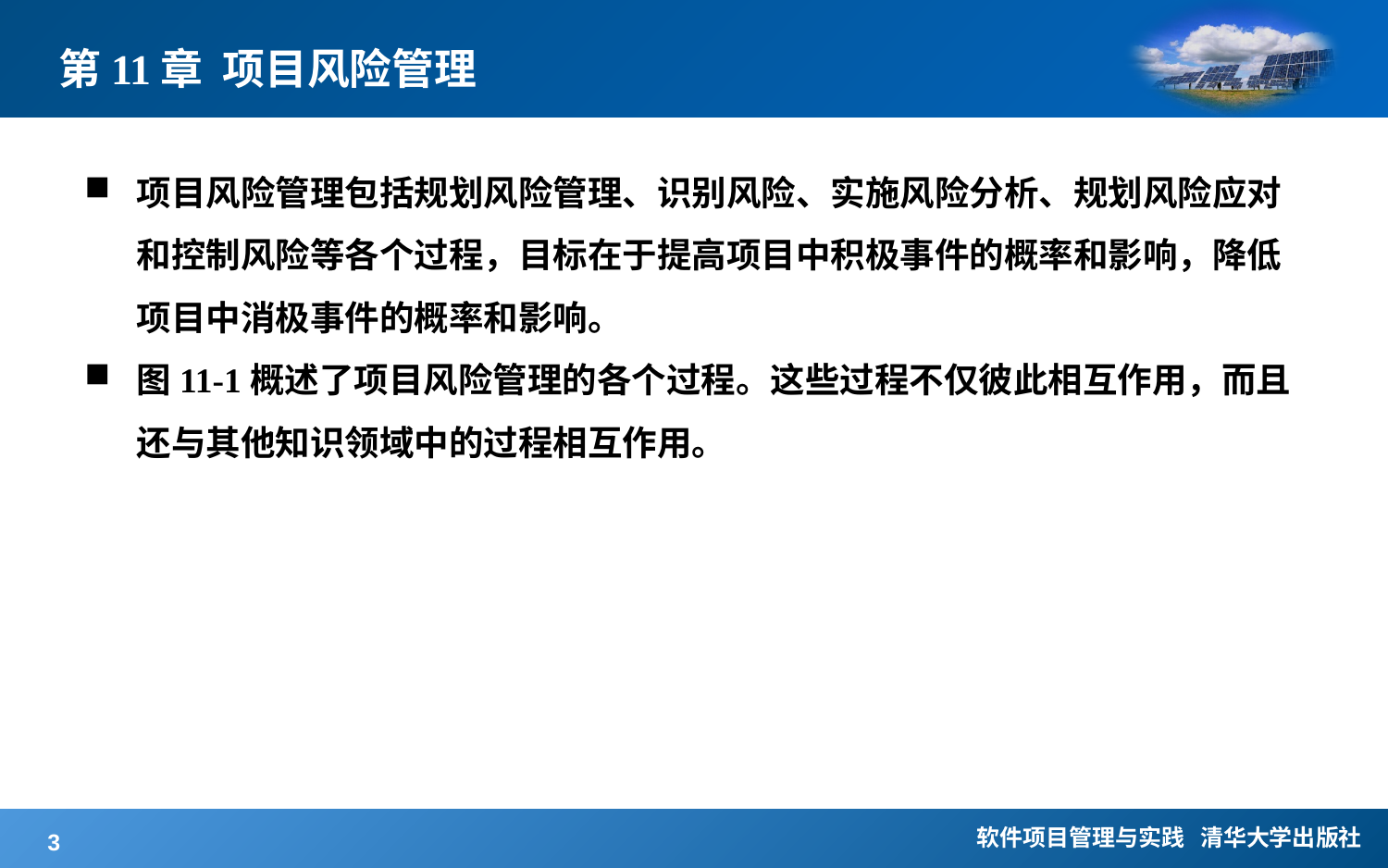

# 第11章  项目风险管理
项目风险管理包括规划风险管理、识别风险、实施风险分析、规划风险应对和控制风险等各个过程，目标在于提高项目中积极事件的概率和影响，降低项目中消极事件的概率和影响。
图11-1概述了项目风险管理的各个过程。这些过程不仅彼此相互作用，而且还与其他知识领域中的过程相互作用。